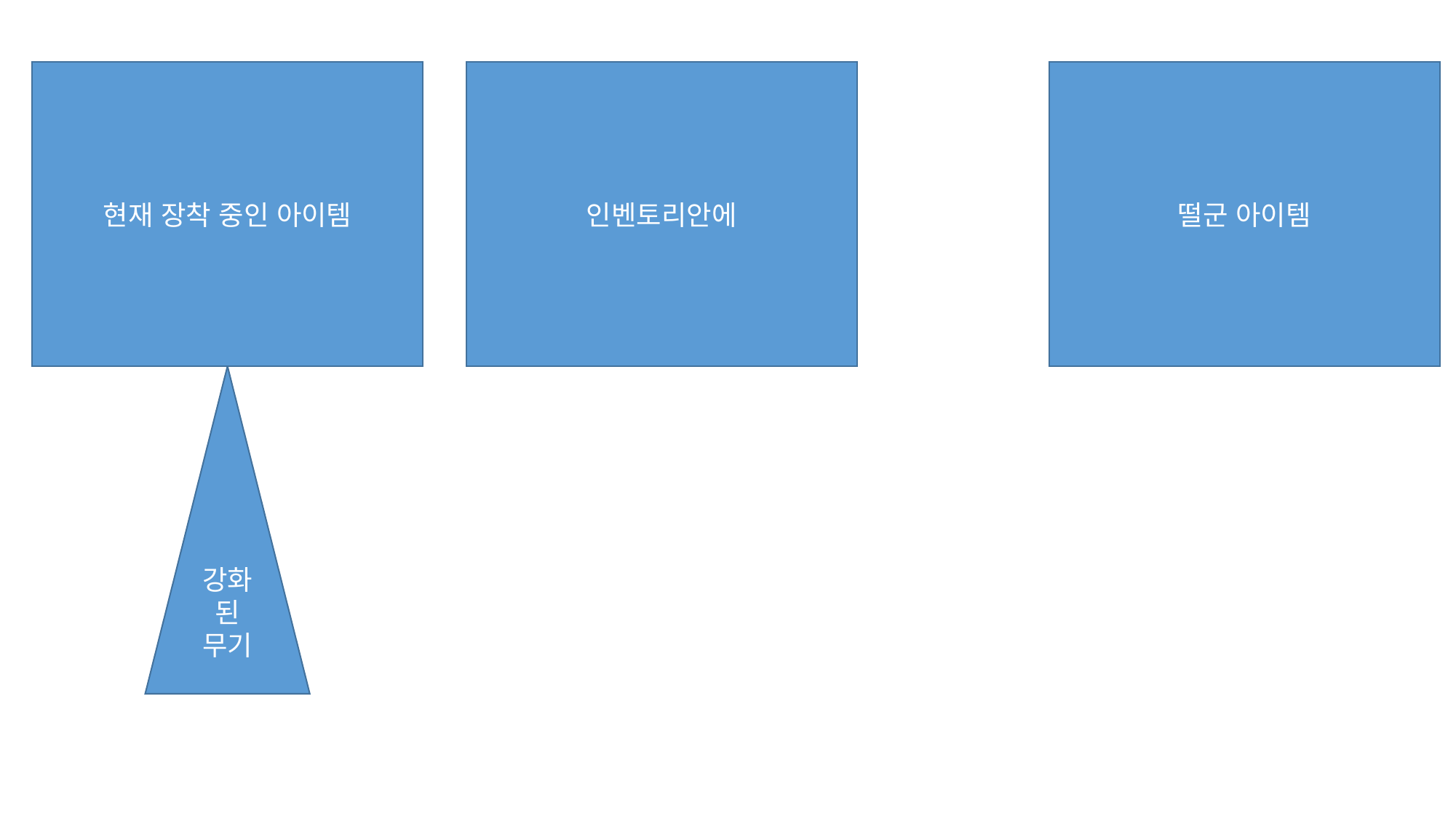

인벤토리안에
떨군 아이템
현재 장착 중인 아이템
강화된 무기